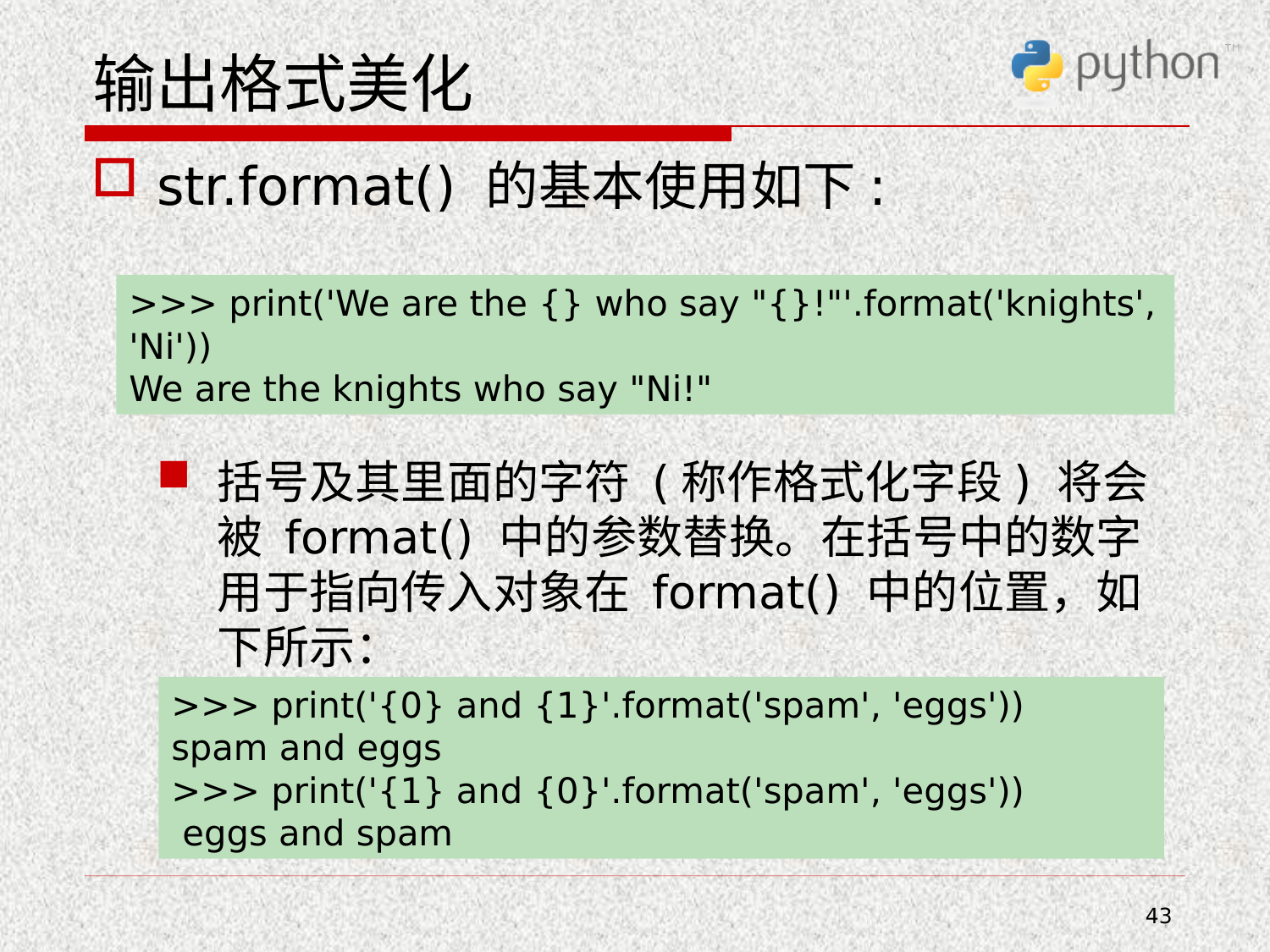

# 输出格式美化
str.format() 的基本使用如下:

括号及其里面的字符 (称作格式化字段) 将会被 format() 中的参数替换。在括号中的数字用于指向传入对象在 format() 中的位置，如下所示：

>>> print('We are the {} who say "{}!"'.format('knights', 'Ni'))
We are the knights who say "Ni!"
>>> print('{0} and {1}'.format('spam', 'eggs'))
spam and eggs
>>> print('{1} and {0}'.format('spam', 'eggs'))
 eggs and spam
43